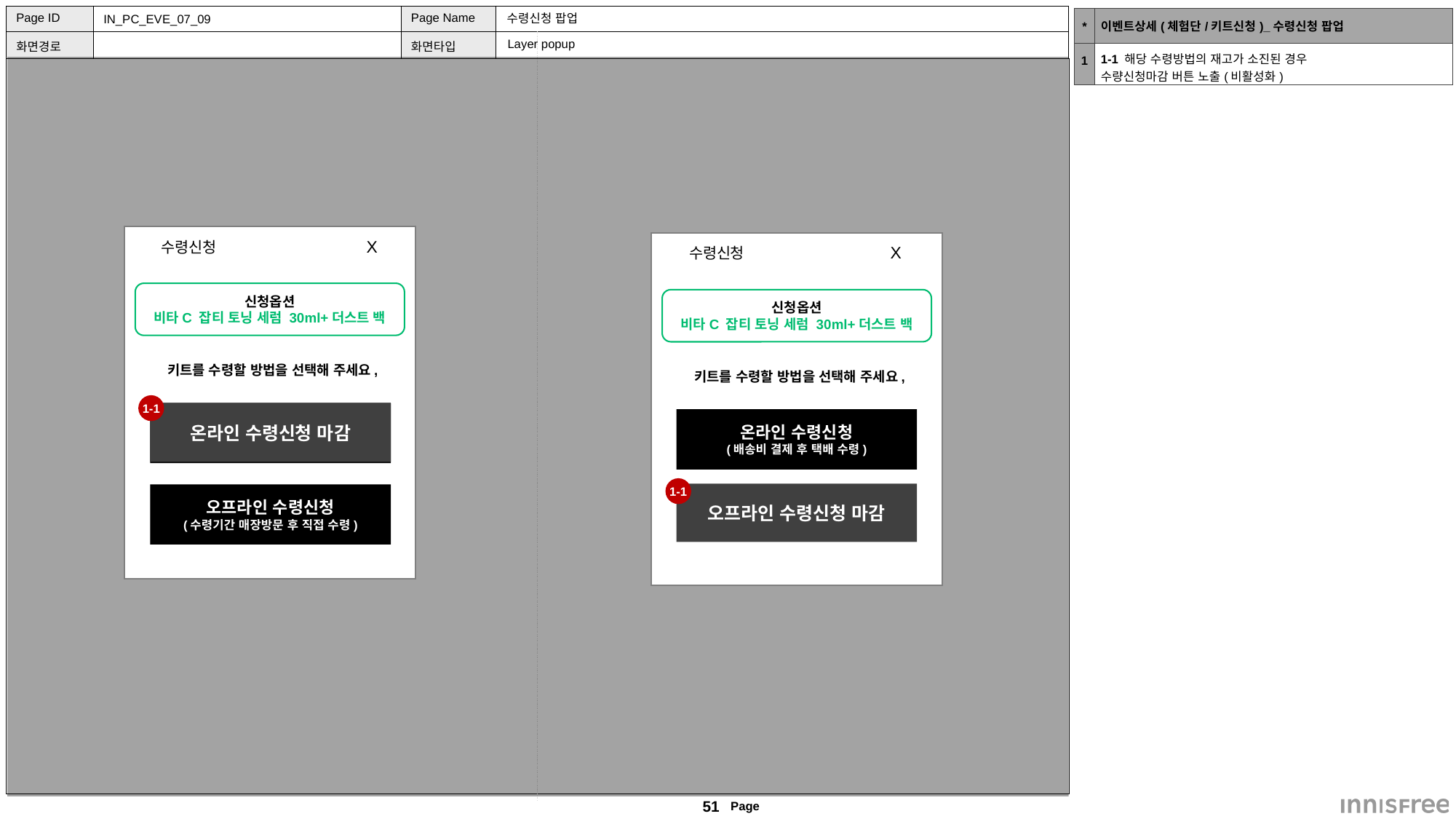

# 수령신청 팝업
IN_PC_EVE_07_09
| \* | 이벤트상세(체험단/키트신청)\_수령신청 팝업 |
| --- | --- |
| 1 | 1-1 해당 수령방법의 재고가 소진된 경우 수량신청마감 버튼 노출(비활성화) |
Layer popup

수령신청                                   X

수령신청                                  X
신청옵션
비타C 잡티 토닝 세럼 30ml+더스트 백
신청옵션
비타C 잡티 토닝 세럼 30ml+더스트 백
키트를 수령할 방법을 선택해 주세요,
키트를 수령할 방법을 선택해 주세요,
1-1
온라인 수령신청
(배송비 결제 후 택배 수령)
온라인 수령신청 마감
온라인 수령신청
(배송비 결제 후 택배 수령)
1-1
오프라인 수령신청 마감
오프라인 수령신청
(수령기간 매장방문 후 직접 수령)